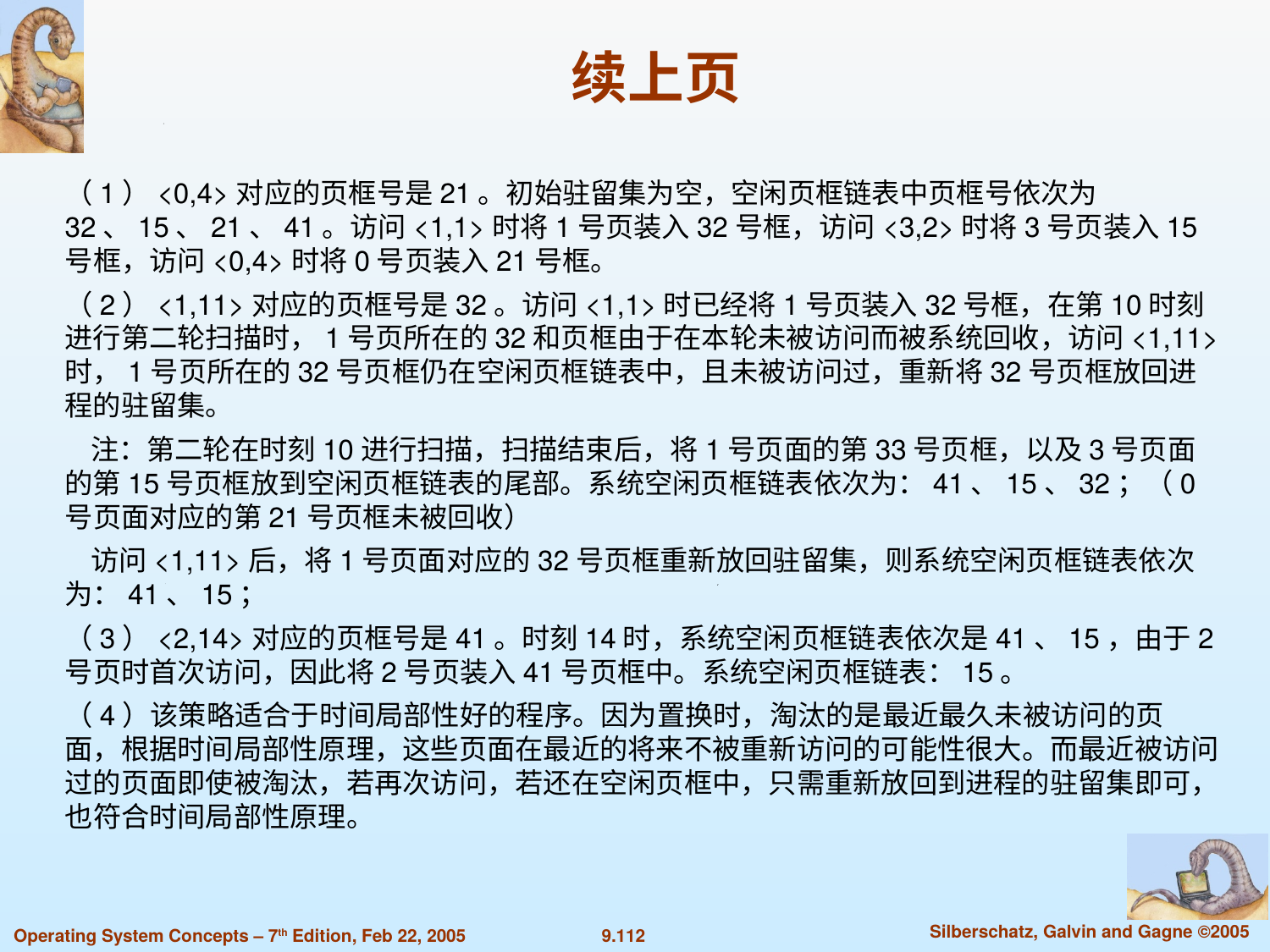

续上页
（1）<0,4>对应的页框号是21。初始驻留集为空，空闲页框链表中页框号依次为32、15、21、41。访问<1,1>时将1号页装入32号框，访问<3,2>时将3号页装入15号框，访问<0,4>时将0号页装入21号框。
（2）<1,11>对应的页框号是32。访问<1,1>时已经将1号页装入32号框，在第10时刻进行第二轮扫描时，1号页所在的32和页框由于在本轮未被访问而被系统回收，访问<1,11>时，1号页所在的32号页框仍在空闲页框链表中，且未被访问过，重新将32号页框放回进程的驻留集。
   注：第二轮在时刻10进行扫描，扫描结束后，将1号页面的第33号页框，以及3号页面的第15号页框放到空闲页框链表的尾部。系统空闲页框链表依次为：41、15、32；（0号页面对应的第21号页框未被回收）
   访问<1,11>后，将1号页面对应的32号页框重新放回驻留集，则系统空闲页框链表依次为：41、15；
（3）<2,14>对应的页框号是41。时刻14时，系统空闲页框链表依次是41、15，由于2号页时首次访问，因此将2号页装入41号页框中。系统空闲页框链表：15。
（4）该策略适合于时间局部性好的程序。因为置换时，淘汰的是最近最久未被访问的页面，根据时间局部性原理，这些页面在最近的将来不被重新访问的可能性很大。而最近被访问过的页面即使被淘汰，若再次访问，若还在空闲页框中，只需重新放回到进程的驻留集即可，也符合时间局部性原理。